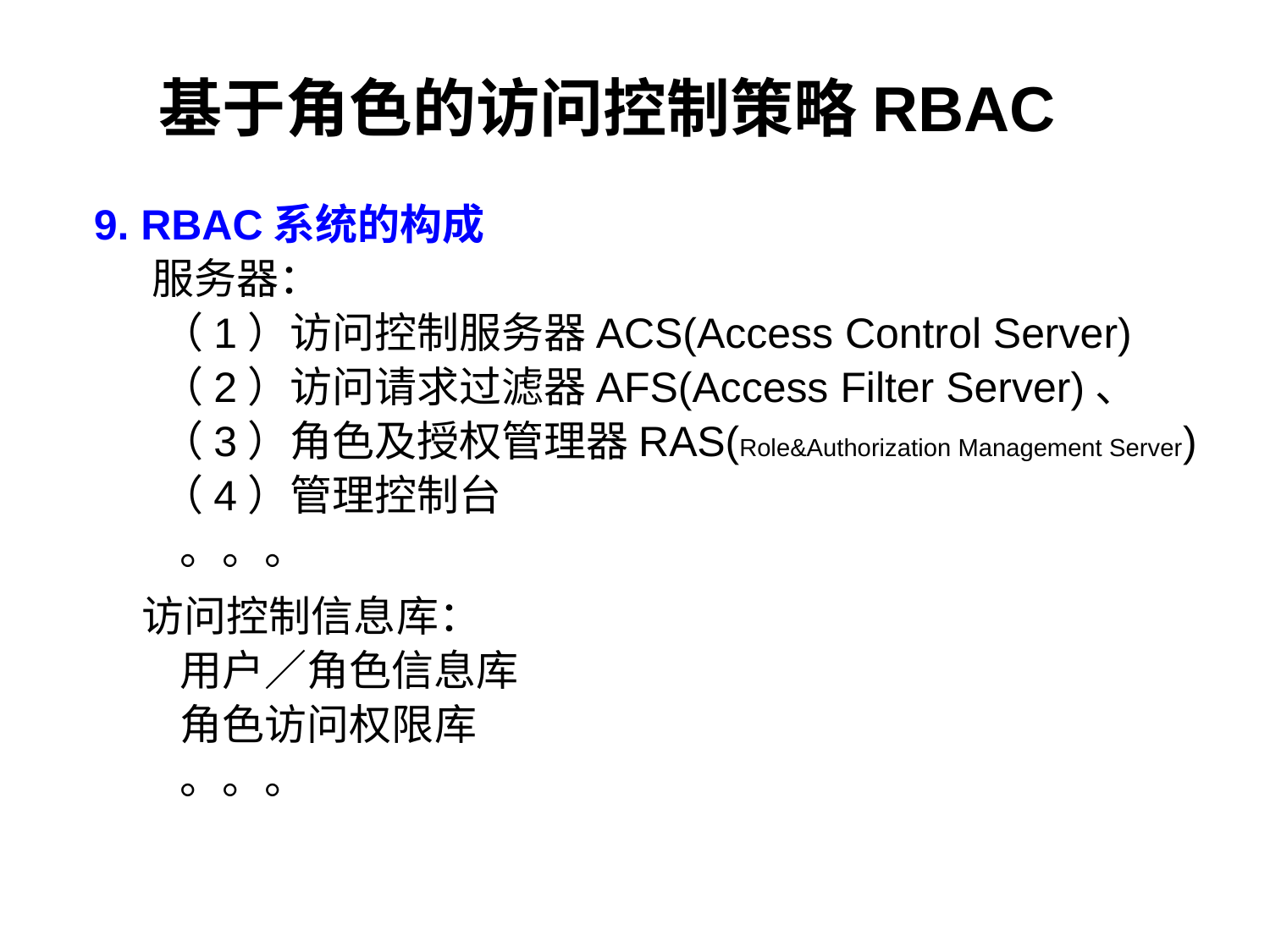

# 基于角色的访问控制策略RBAC
9. RBAC系统的构成
     服务器：
      （1）访问控制服务器ACS(Access Control Server)
      （2）访问请求过滤器AFS(Access Filter Server)、
      （3）角色及授权管理器RAS(Role&Authorization Management Server)
      （4）管理控制台
        。。。
    访问控制信息库：
        用户／角色信息库
        角色访问权限库
        。。。